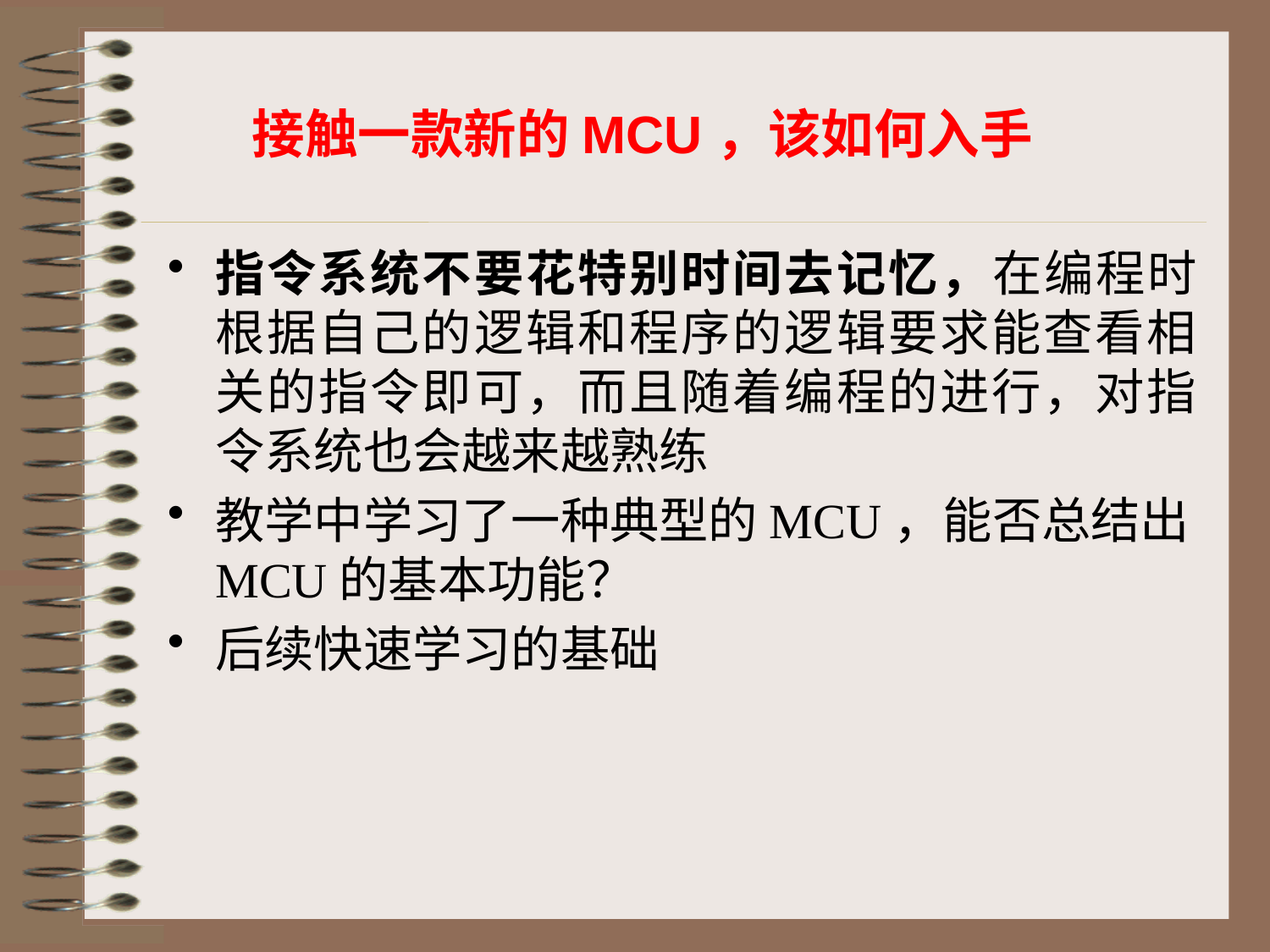

# 接触一款新的MCU，该如何入手
指令系统不要花特别时间去记忆，在编程时根据自己的逻辑和程序的逻辑要求能查看相关的指令即可，而且随着编程的进行，对指令系统也会越来越熟练
教学中学习了一种典型的MCU，能否总结出MCU的基本功能？
后续快速学习的基础